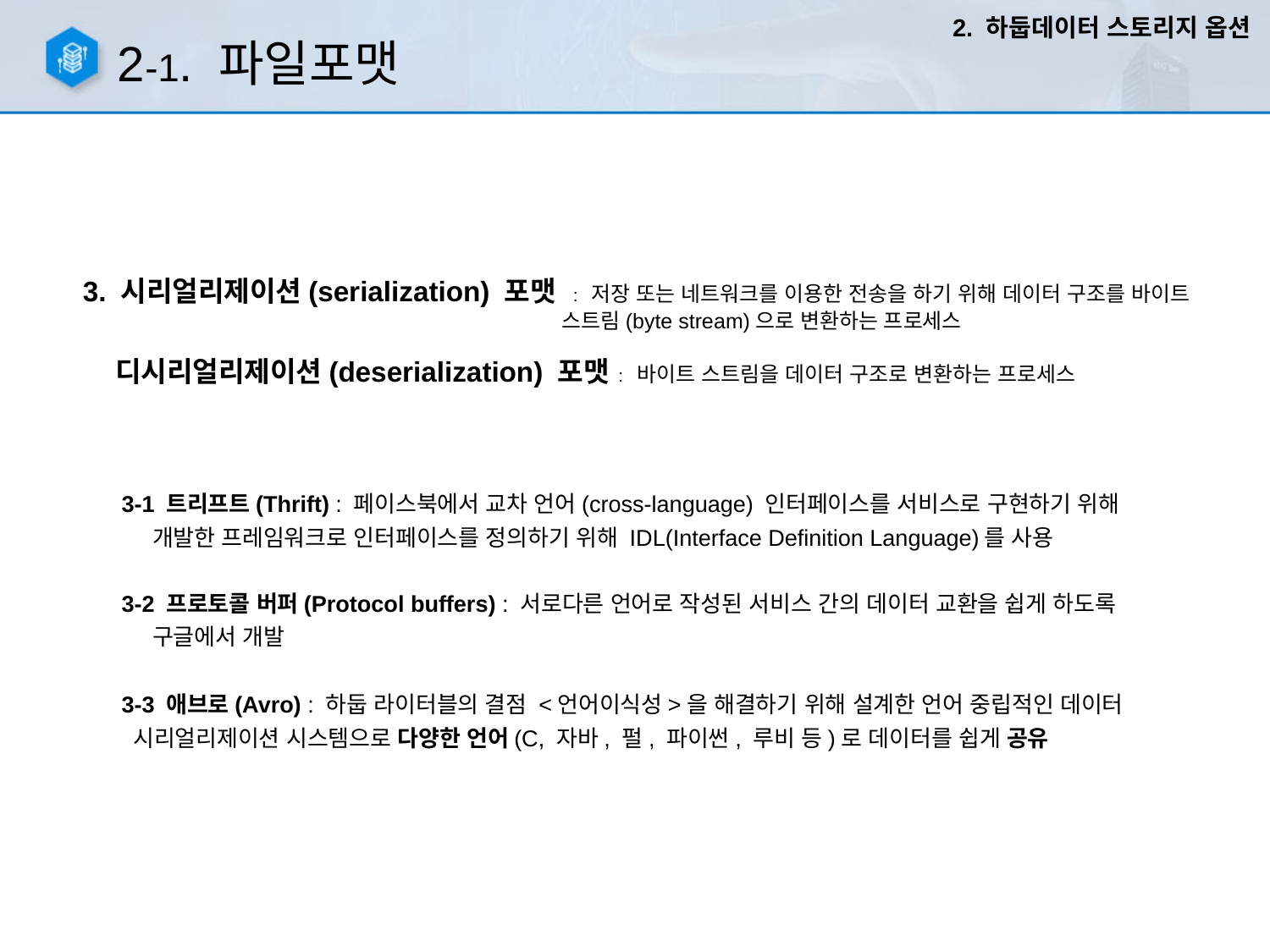

2. 하둡데이터 스토리지 옵션
2-1. 파일포맷
3. 시리얼리제이션(serialization) 포맷  :  저장 또는 네트워크를 이용한 전송을 하기 위해 데이터 구조를 바이트
                                                                                스트림(byte stream)으로 변환하는 프로세스
    디시리얼리제이션(deserialization) 포맷 :  바이트 스트림을 데이터 구조로 변환하는 프로세스
3-1 트리프트(Thrift) : 페이스북에서 교차 언어(cross-language) 인터페이스를 서비스로 구현하기 위해
    개발한 프레임워크로 인터페이스를 정의하기 위해 IDL(Interface Definition Language)를 사용

3-2 프로토콜 버퍼(Protocol buffers) : 서로다른 언어로 작성된 서비스 간의 데이터 교환을 쉽게 하도록
    구글에서 개발

3-3 애브로(Avro) : 하둡 라이터블의 결점 <언어이식성>을 해결하기 위해 설계한 언어 중립적인 데이터
 시리얼리제이션 시스템으로 다양한 언어(C, 자바, 펄, 파이썬, 루비 등)로 데이터를 쉽게 공유